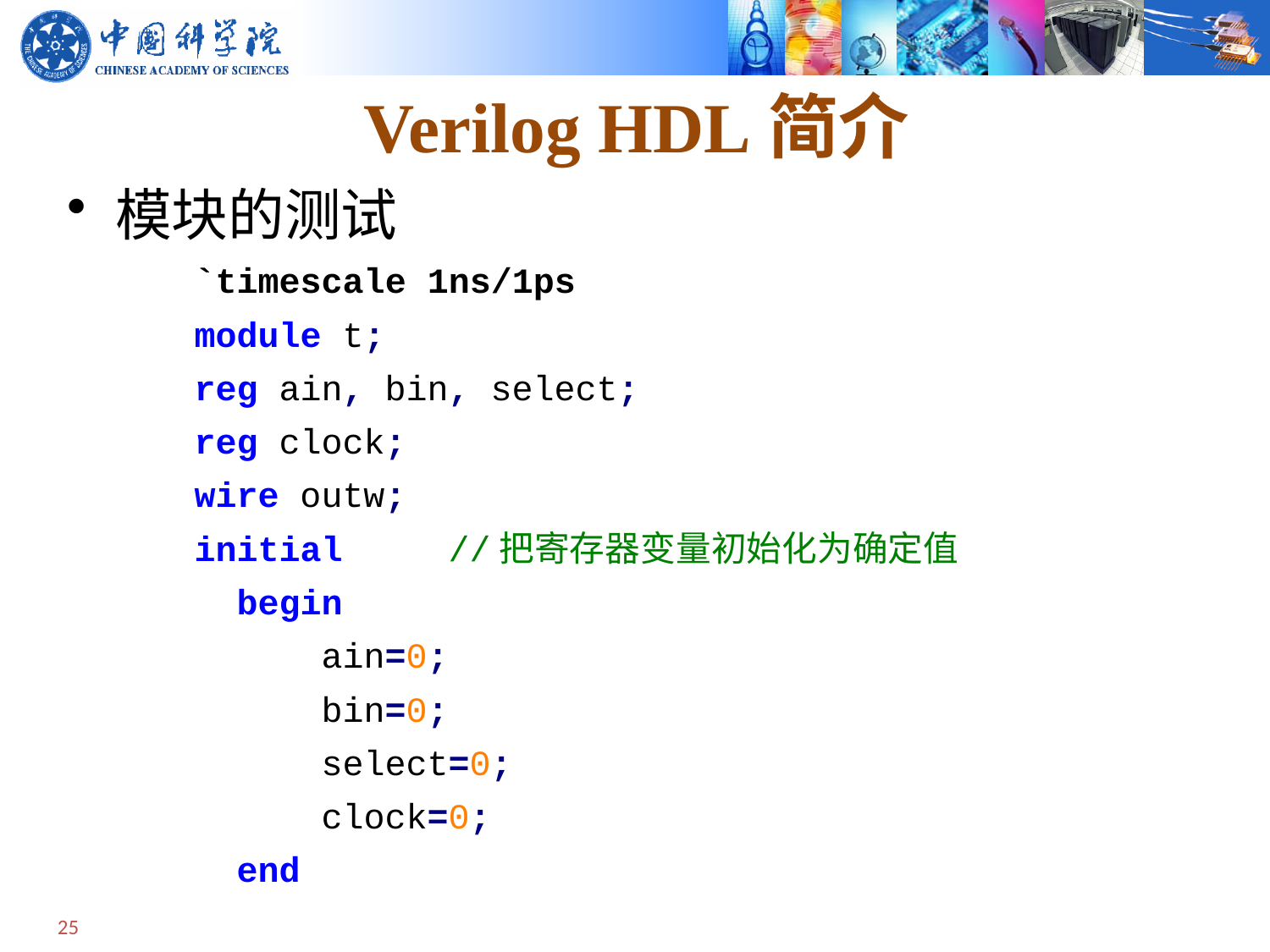

# Verilog HDL简介
模块的测试
	`timescale 1ns/1ps
	module t;
	reg ain, bin, select;
	reg clock;
	wire outw;
	initial 	//把寄存器变量初始化为确定值
	  begin
		ain=0;
		bin=0;
		select=0;
		clock=0;
	  end